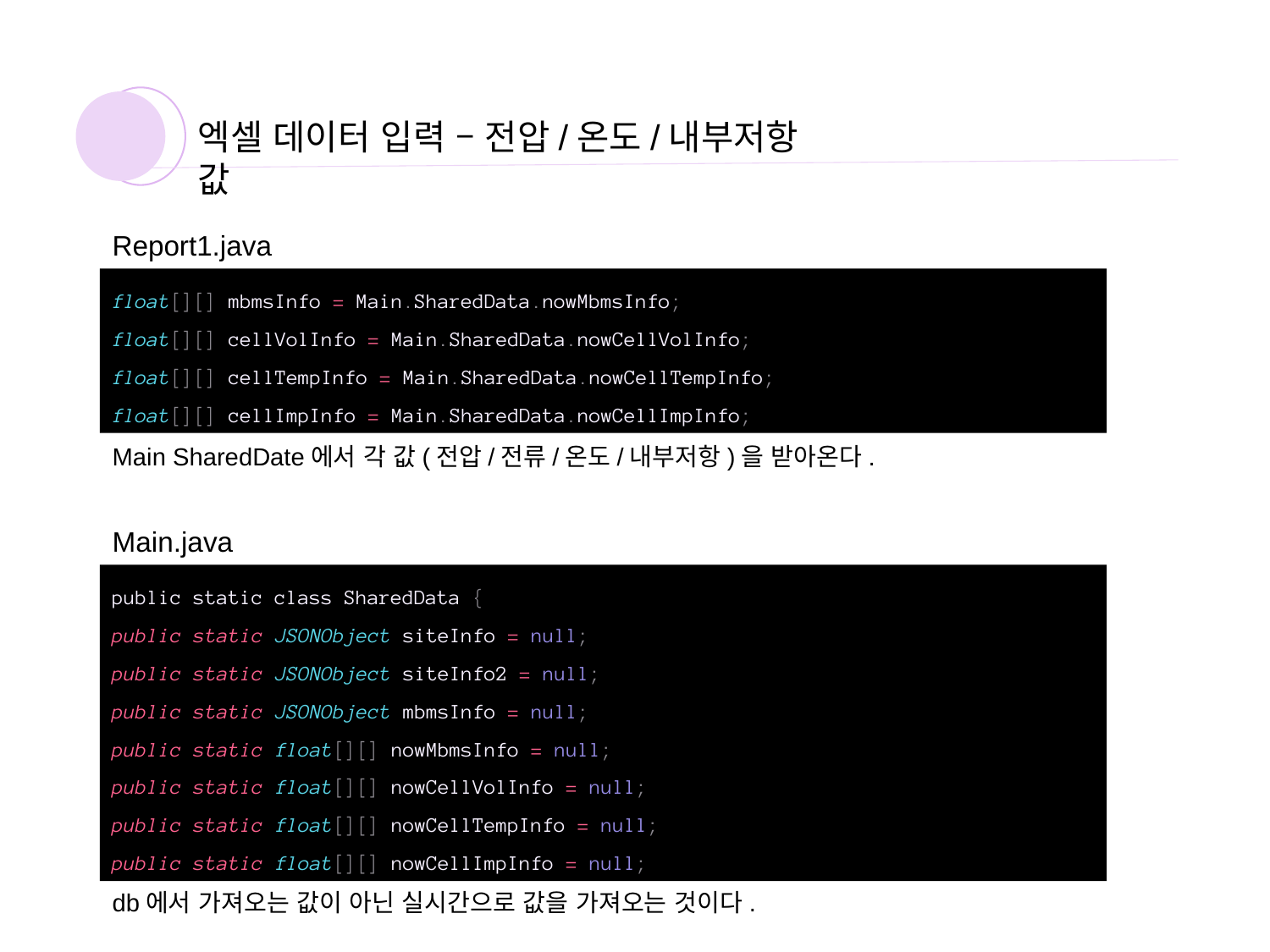

엑셀 데이터 입력 – 전압/온도/내부저항 값
Report1.java
float[][] mbmsInfo = Main.SharedData.nowMbmsInfo;
float[][] cellVolInfo = Main.SharedData.nowCellVolInfo;
float[][] cellTempInfo = Main.SharedData.nowCellTempInfo;
float[][] cellImpInfo = Main.SharedData.nowCellImpInfo;
Main SharedDate에서 각 값(전압/전류/온도/내부저항)을 받아온다.
Main.java
public static class SharedData {
public static JSONObject siteInfo = null;
public static JSONObject siteInfo2 = null;
public static JSONObject mbmsInfo = null;
public static float[][] nowMbmsInfo = null;
public static float[][] nowCellVolInfo = null;
public static float[][] nowCellTempInfo = null;
public static float[][] nowCellImpInfo = null;
db에서 가져오는 값이 아닌 실시간으로 값을 가져오는 것이다.